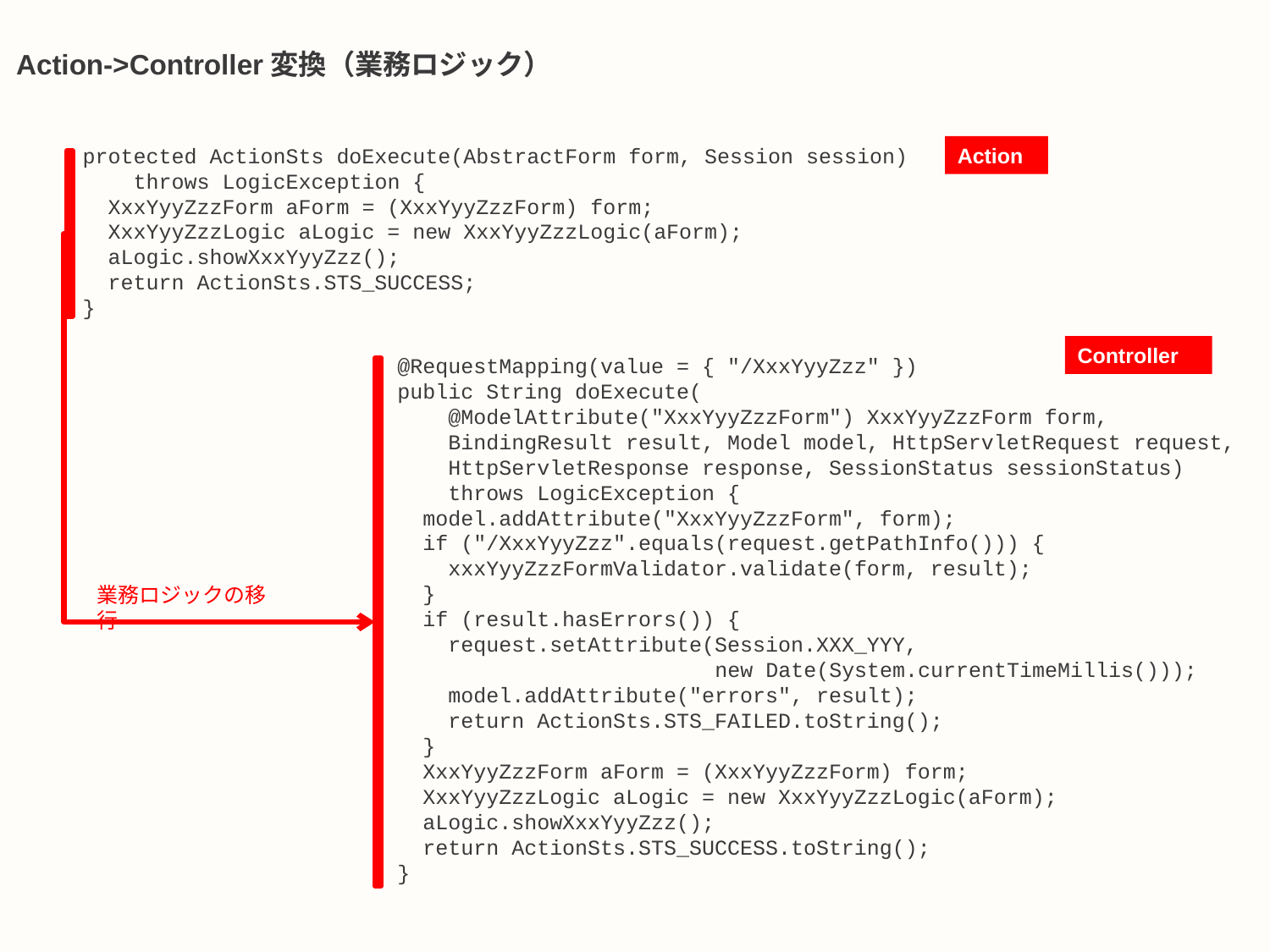

# Action->Controller変換（業務ロジック）
  protected ActionSts doExecute(AbstractForm form, Session session)
      throws LogicException {
    XxxYyyZzzForm aForm = (XxxYyyZzzForm) form;
    XxxYyyZzzLogic aLogic = new XxxYyyZzzLogic(aForm);
    aLogic.showXxxYyyZzz();
    return ActionSts.STS_SUCCESS;
  }
Action

Controller
@RequestMapping(value = { "/XxxYyyZzz" })
public String doExecute(
    @ModelAttribute("XxxYyyZzzForm") XxxYyyZzzForm form,
    BindingResult result, Model model, HttpServletRequest request,
    HttpServletResponse response, SessionStatus sessionStatus)
    throws LogicException {
  model.addAttribute("XxxYyyZzzForm", form);
  if ("/XxxYyyZzz".equals(request.getPathInfo())) {
    xxxYyyZzzFormValidator.validate(form, result);
  }
  if (result.hasErrors()) {
    request.setAttribute(Session.XXX_YYY,
                         new Date(System.currentTimeMillis()));
    model.addAttribute("errors", result);
    return ActionSts.STS_FAILED.toString();
  }
  XxxYyyZzzForm aForm = (XxxYyyZzzForm) form;
  XxxYyyZzzLogic aLogic = new XxxYyyZzzLogic(aForm);
  aLogic.showXxxYyyZzz();
  return ActionSts.STS_SUCCESS.toString();
}

業務ロジックの移行